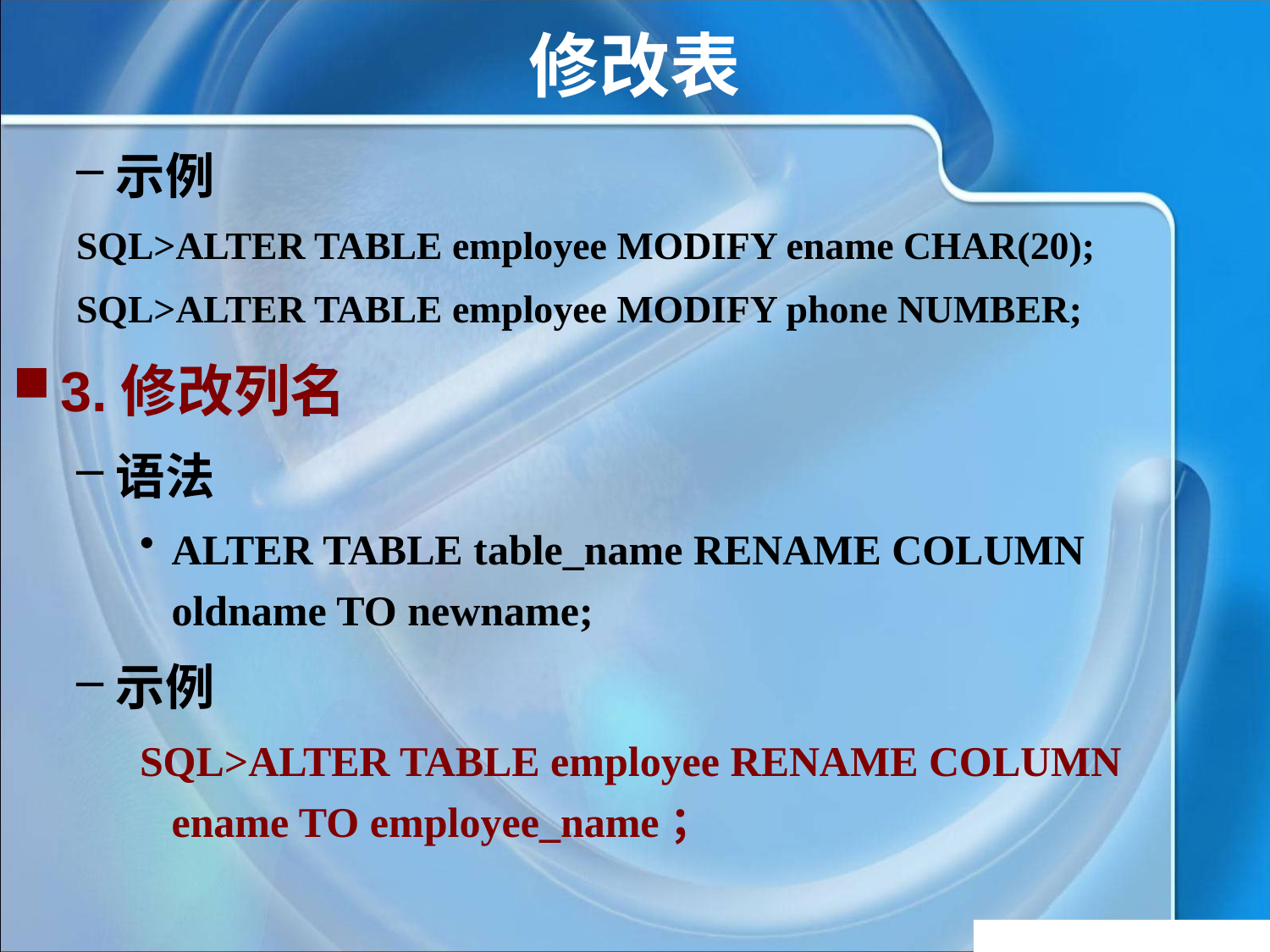

# 修改表
示例
SQL>ALTER TABLE employee MODIFY ename CHAR(20);
SQL>ALTER TABLE employee MODIFY phone NUMBER;
3.修改列名
语法
ALTER TABLE table_name RENAME COLUMN oldname TO newname;
示例
SQL>ALTER TABLE employee RENAME COLUMN ename TO employee_name；
57